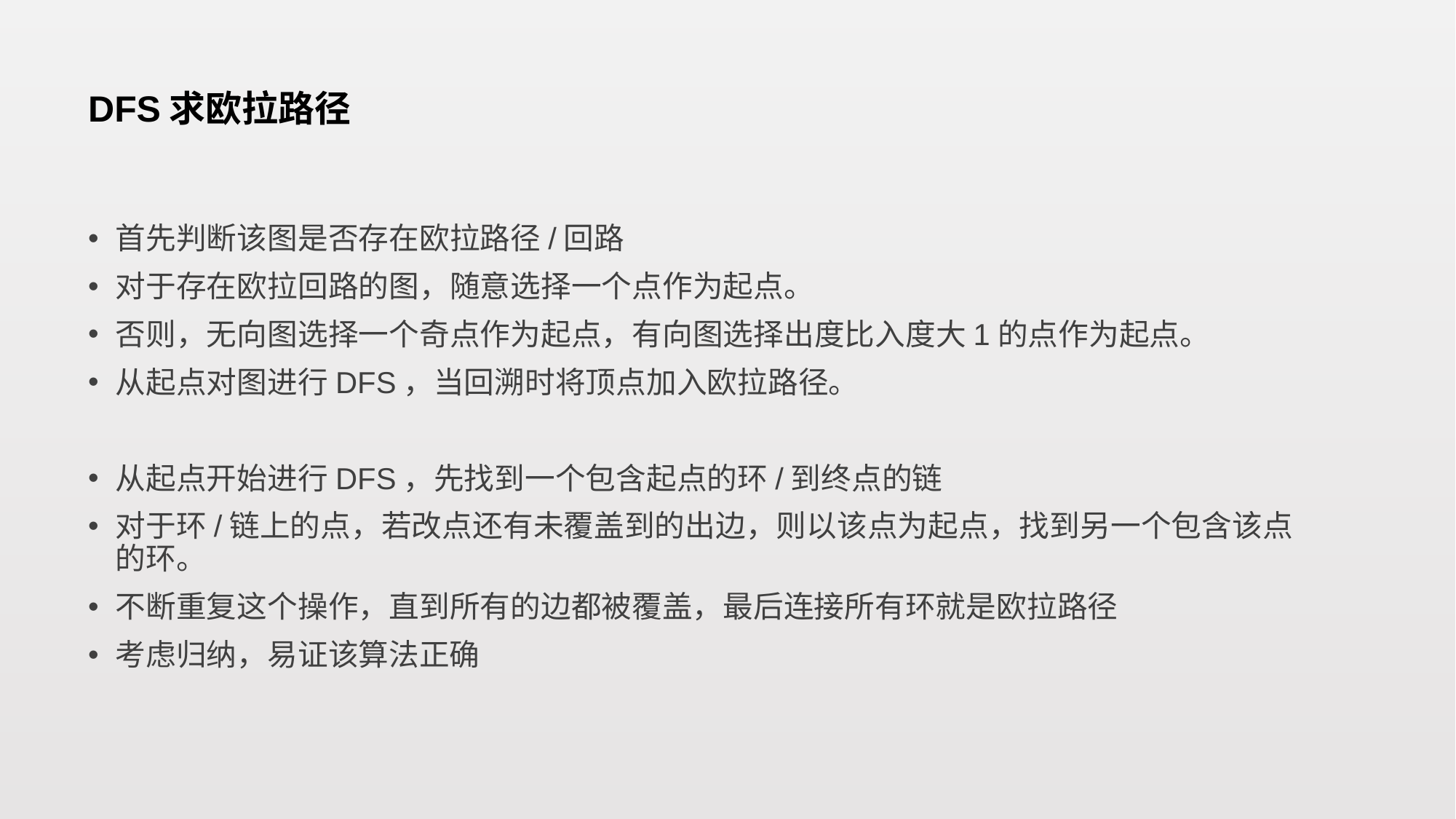

# DFS求欧拉路径
首先判断该图是否存在欧拉路径/回路
对于存在欧拉回路的图，随意选择一个点作为起点。
否则，无向图选择一个奇点作为起点，有向图选择出度比入度大1的点作为起点。
从起点对图进行DFS，当回溯时将顶点加入欧拉路径。

从起点开始进行DFS，先找到一个包含起点的环/到终点的链
对于环/链上的点，若改点还有未覆盖到的出边，则以该点为起点，找到另一个包含该点的环。
不断重复这个操作，直到所有的边都被覆盖，最后连接所有环就是欧拉路径
考虑归纳，易证该算法正确